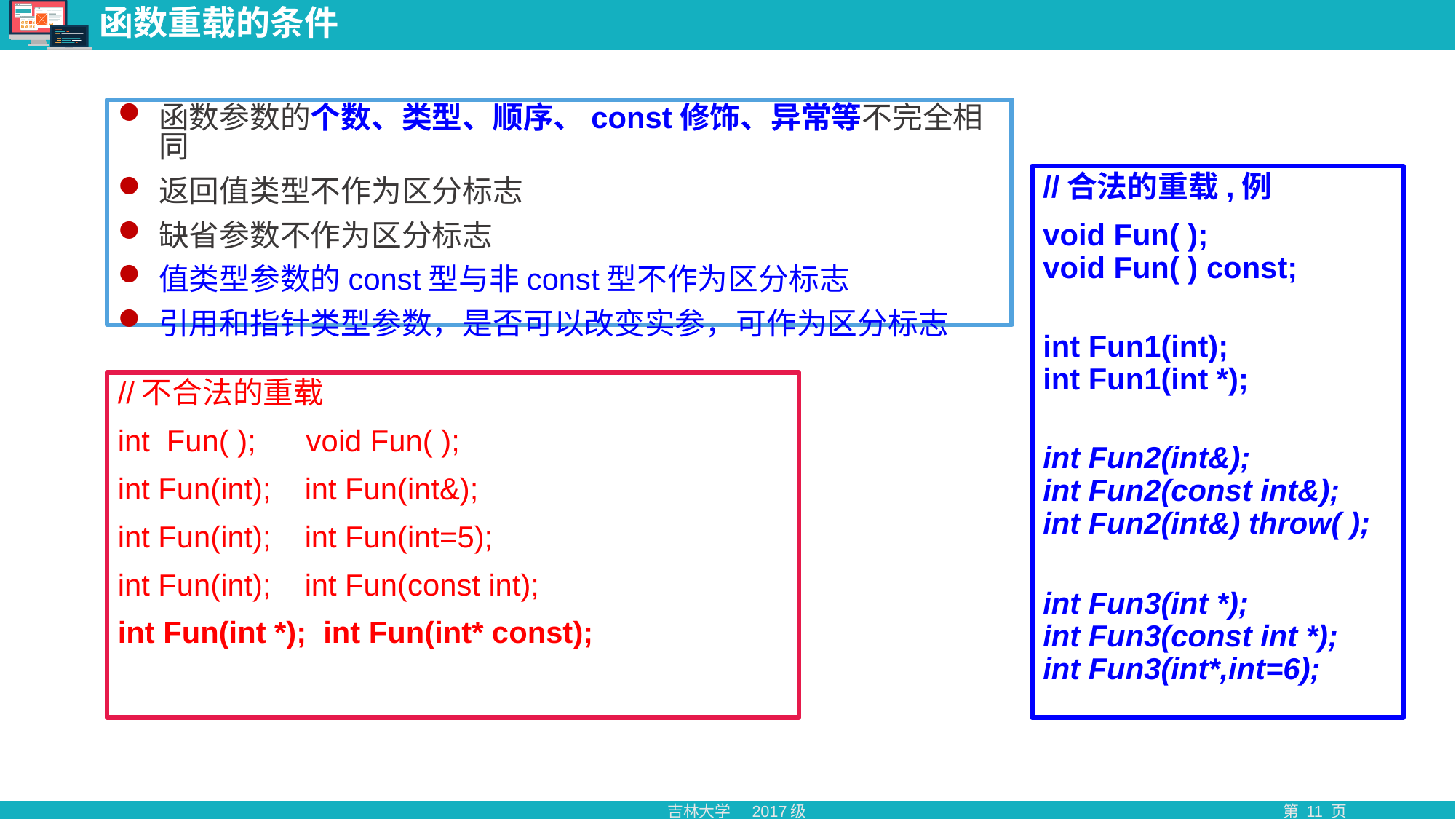

# 函数重载的条件
函数参数的个数、类型、顺序、const修饰、异常等不完全相同
返回值类型不作为区分标志
缺省参数不作为区分标志
值类型参数的const型与非const型不作为区分标志
引用和指针类型参数，是否可以改变实参，可作为区分标志
//合法的重载,例
void Fun( );
void Fun( ) const;
int Fun1(int);
int Fun1(int *);
int Fun2(int&);
int Fun2(const int&);
int Fun2(int&) throw( );
int Fun3(int *);
int Fun3(const int *);
int Fun3(int*,int=6);
//不合法的重载
int  Fun( );      void Fun( );
int Fun(int);    int Fun(int&);
int Fun(int);    int Fun(int=5);
int Fun(int);    int Fun(const int);
int Fun(int *);  int Fun(int* const);